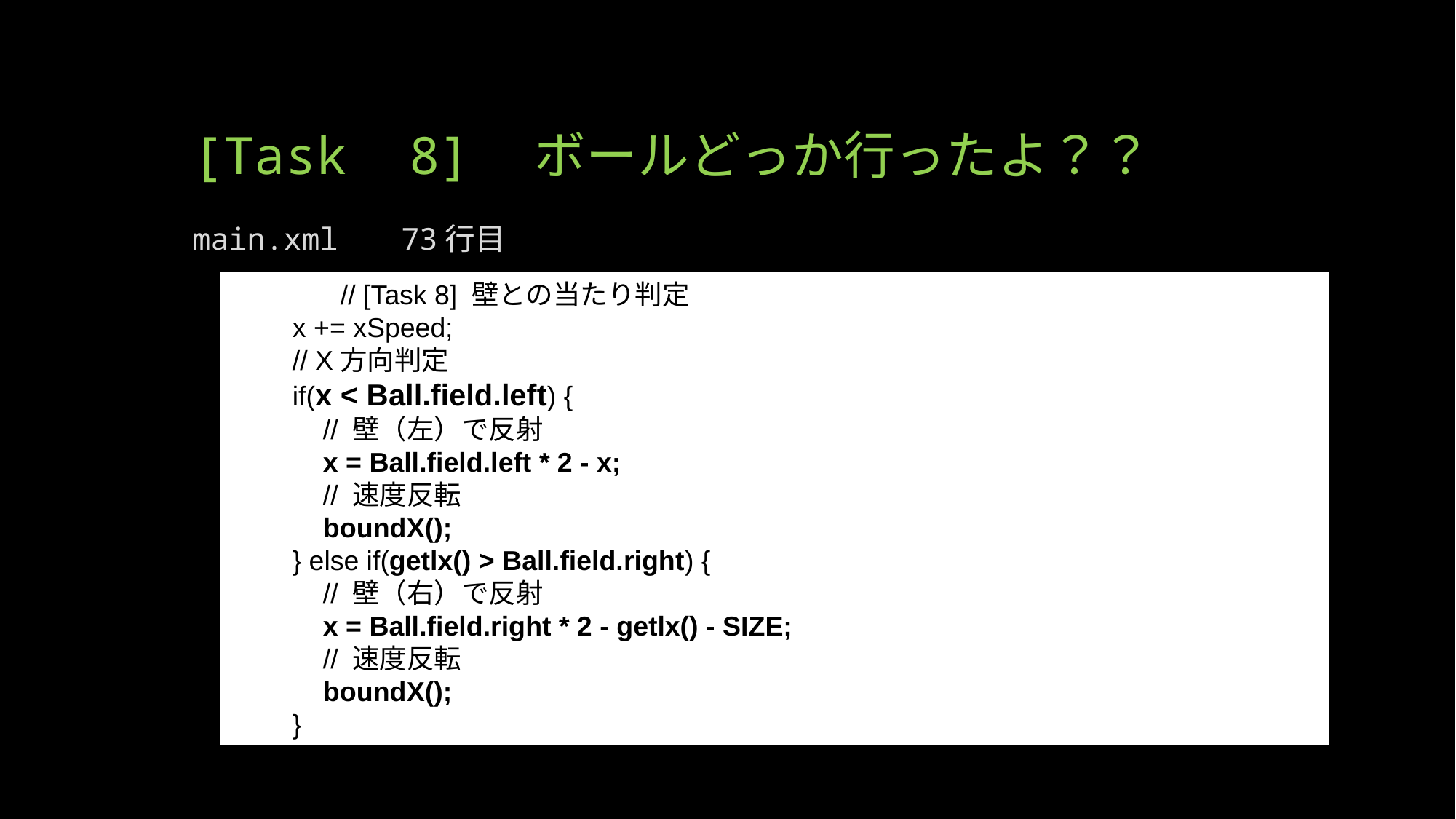

# [Task  8]　ボールどっか行ったよ？？
main.xml 　73行目
	// [Task 8] 壁との当たり判定
        x += xSpeed;
        // X方向判定
        if(x < Ball.field.left) {
            // 壁（左）で反射
            x = Ball.field.left * 2 - x;
            // 速度反転
            boundX();
        } else if(getlx() > Ball.field.right) {
            // 壁（右）で反射
            x = Ball.field.right * 2 - getlx() - SIZE;
            // 速度反転
            boundX();
        }